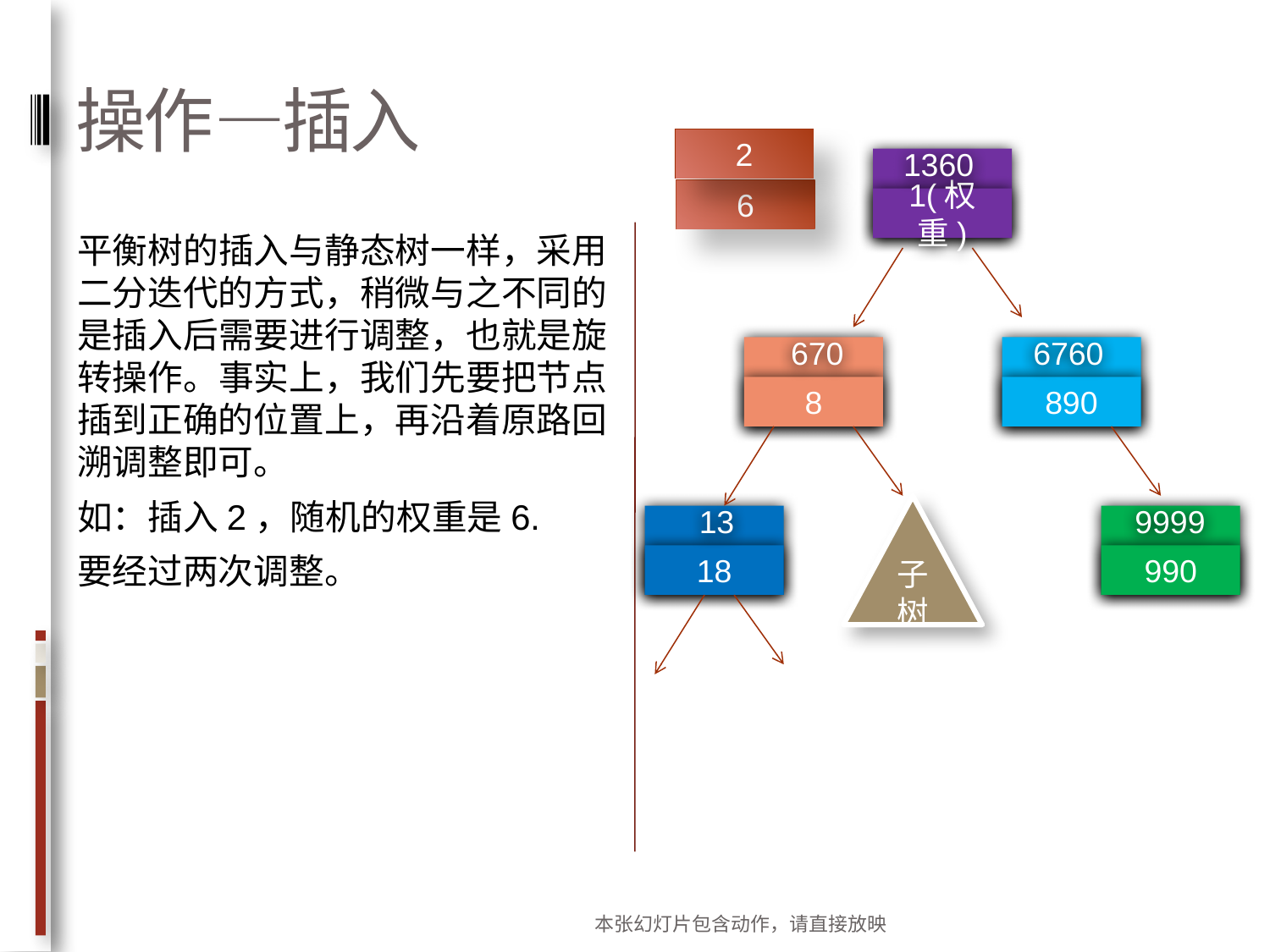

# 操作—插入
2
6
1360

1(权重)
平衡树的插入与静态树一样，采用二分迭代的方式，稍微与之不同的是插入后需要进行调整，也就是旋转操作。事实上，我们先要把节点插到正确的位置上，再沿着原路回溯调整即可。
如：插入2，随机的权重是6.
要经过两次调整。
  670

8
6760

890
   13

18
子树
9999

990
本张幻灯片包含动作，请直接放映